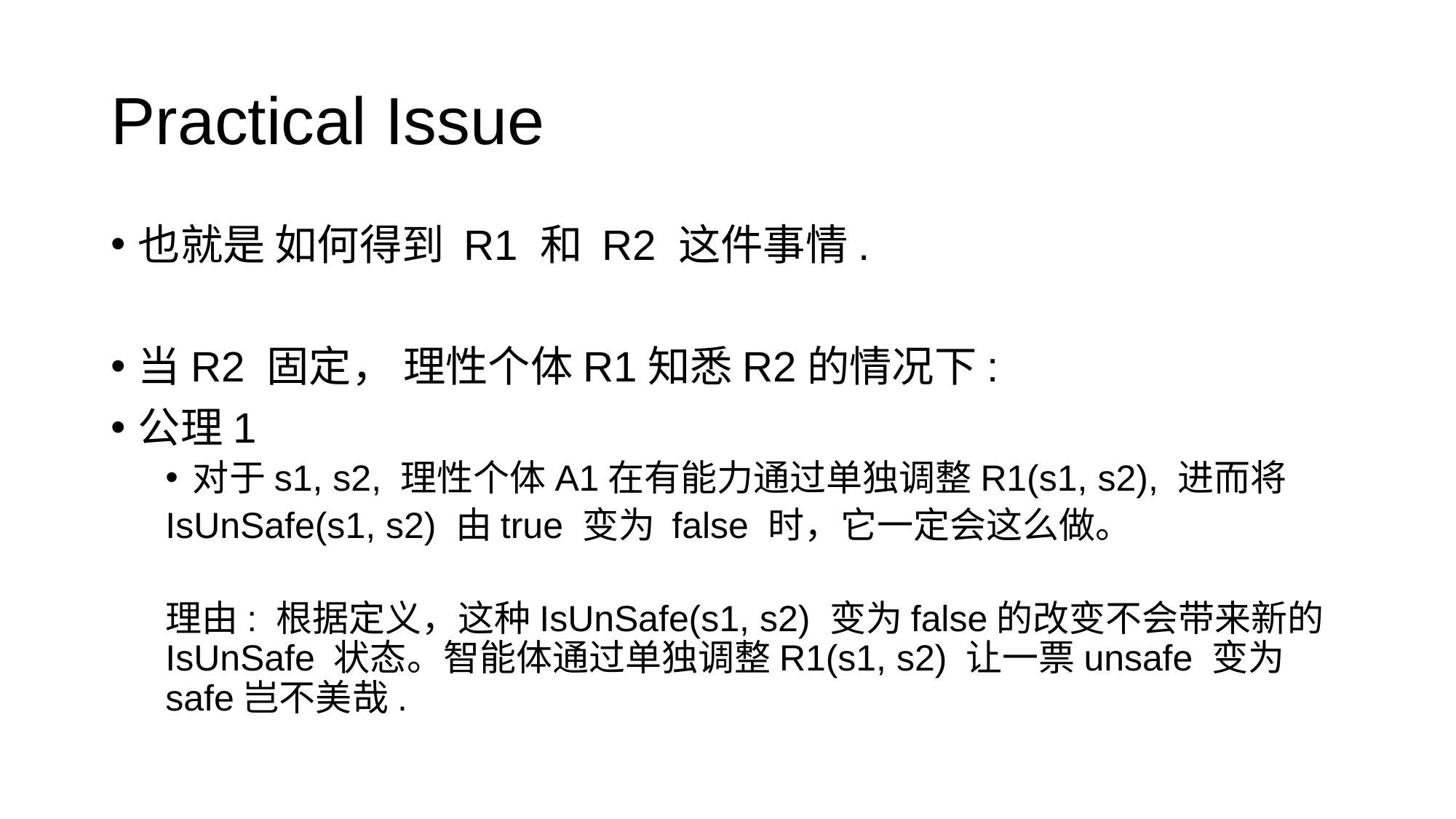

# Practical Issue
也就是 如何得到 R1 和 R2 这件事情.

当R2 固定， 理性个体R1知悉R2的情况下:
公理1
对于s1, s2, 理性个体A1在有能力通过单独调整R1(s1, s2), 进而将
IsUnSafe(s1, s2) 由true 变为 false 时，它一定会这么做。

理由: 根据定义，这种IsUnSafe(s1, s2) 变为false的改变不会带来新的 IsUnSafe 状态。智能体通过单独调整R1(s1, s2) 让一票unsafe 变为safe岂不美哉.